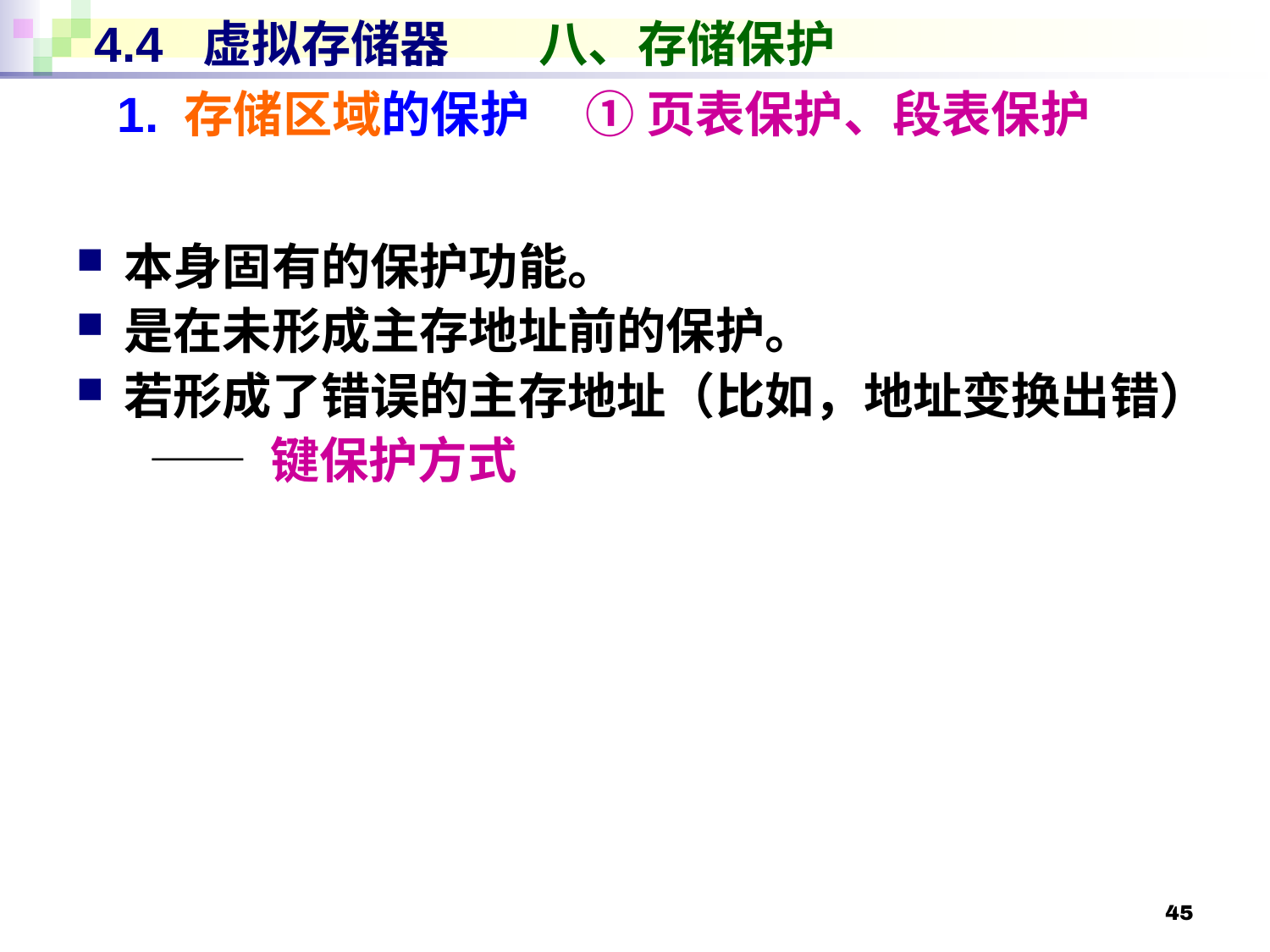

# 4.4  虚拟存储器        八、存储保护
1. 存储区域的保护     ① 页表保护、段表保护
本身固有的保护功能。
是在未形成主存地址前的保护。
若形成了错误的主存地址（比如，地址变换出错）
—— 键保护方式
45